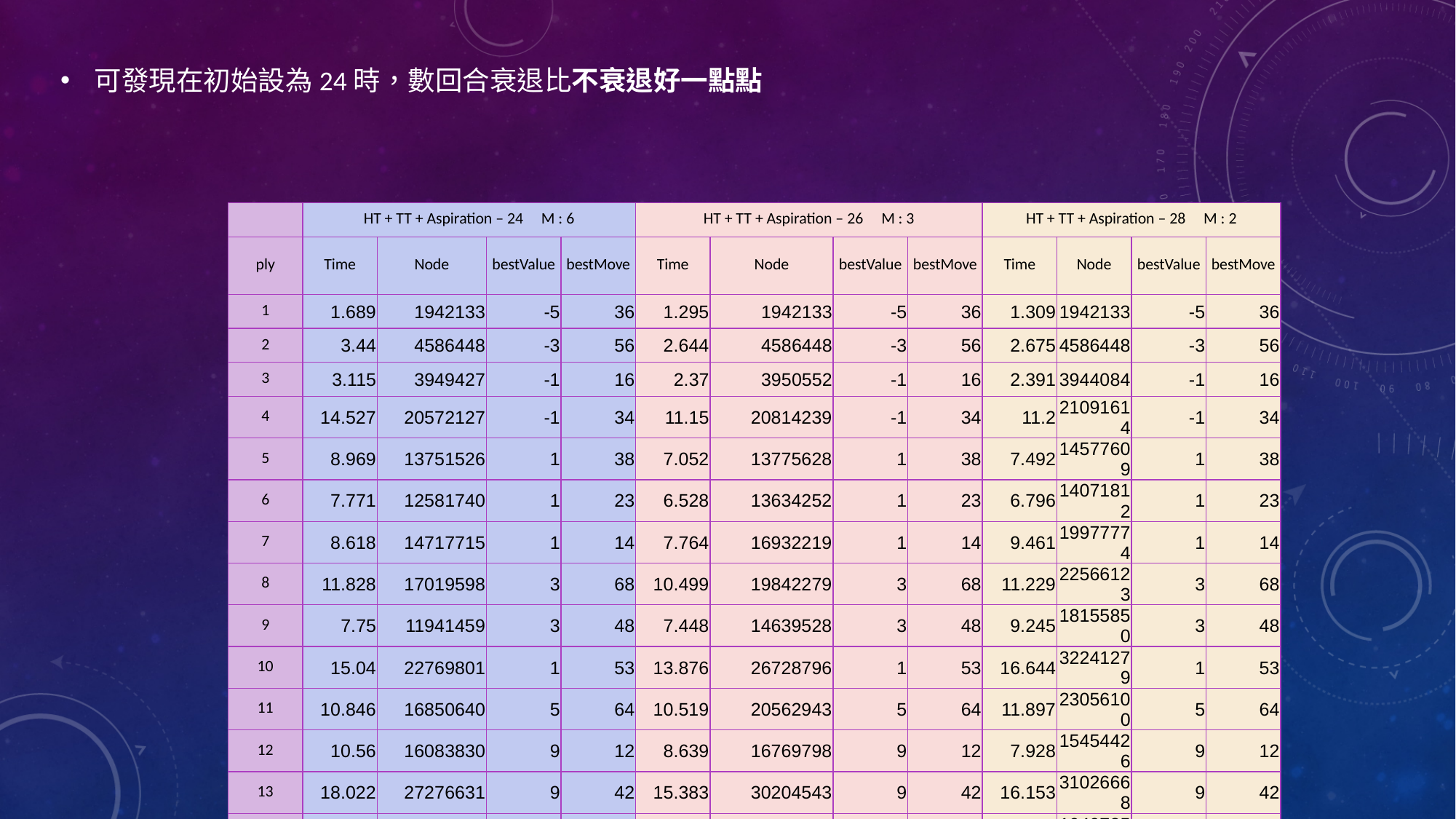

可發現在初始設為24時，數回合衰退比不衰退好一點點
|  | HT + TT + Aspiration – 24 M : 6 |  |  |  | HT + TT + Aspiration – 26 M : 3 |  |  |  | HT + TT + Aspiration – 28 M : 2 |  |  |  |
| --- | --- | --- | --- | --- | --- | --- | --- | --- | --- | --- | --- | --- |
| ply | Time | Node | bestValue | bestMove | Time | Node | bestValue | bestMove | Time | Node | bestValue | bestMove |
| 1 | 1.689 | 1942133 | -5 | 36 | 1.295 | 1942133 | -5 | 36 | 1.309 | 1942133 | -5 | 36 |
| 2 | 3.44 | 4586448 | -3 | 56 | 2.644 | 4586448 | -3 | 56 | 2.675 | 4586448 | -3 | 56 |
| 3 | 3.115 | 3949427 | -1 | 16 | 2.37 | 3950552 | -1 | 16 | 2.391 | 3944084 | -1 | 16 |
| 4 | 14.527 | 20572127 | -1 | 34 | 11.15 | 20814239 | -1 | 34 | 11.2 | 21091614 | -1 | 34 |
| 5 | 8.969 | 13751526 | 1 | 38 | 7.052 | 13775628 | 1 | 38 | 7.492 | 14577609 | 1 | 38 |
| 6 | 7.771 | 12581740 | 1 | 23 | 6.528 | 13634252 | 1 | 23 | 6.796 | 14071812 | 1 | 23 |
| 7 | 8.618 | 14717715 | 1 | 14 | 7.764 | 16932219 | 1 | 14 | 9.461 | 19977774 | 1 | 14 |
| 8 | 11.828 | 17019598 | 3 | 68 | 10.499 | 19842279 | 3 | 68 | 11.229 | 22566123 | 3 | 68 |
| 9 | 7.75 | 11941459 | 3 | 48 | 7.448 | 14639528 | 3 | 48 | 9.245 | 18155850 | 3 | 48 |
| 10 | 15.04 | 22769801 | 1 | 53 | 13.876 | 26728796 | 1 | 53 | 16.644 | 32241279 | 1 | 53 |
| 11 | 10.846 | 16850640 | 5 | 64 | 10.519 | 20562943 | 5 | 64 | 11.897 | 23056100 | 5 | 64 |
| 12 | 10.56 | 16083830 | 9 | 12 | 8.639 | 16769798 | 9 | 12 | 7.928 | 15454426 | 9 | 12 |
| 13 | 18.022 | 27276631 | 9 | 42 | 15.383 | 30204543 | 9 | 42 | 16.153 | 31026668 | 9 | 42 |
| 14 | 7.775 | 10865450 | 11 | 61 | 5.775 | 10462026 | 11 | 61 | 5.808 | 10497852 | 11 | 61 |
| 15 | 7.53 | 10247120 | 9 | 51 | 5.347 | 9593207 | 9 | 51 | 5.372 | 9557055 | 9 | 51 |